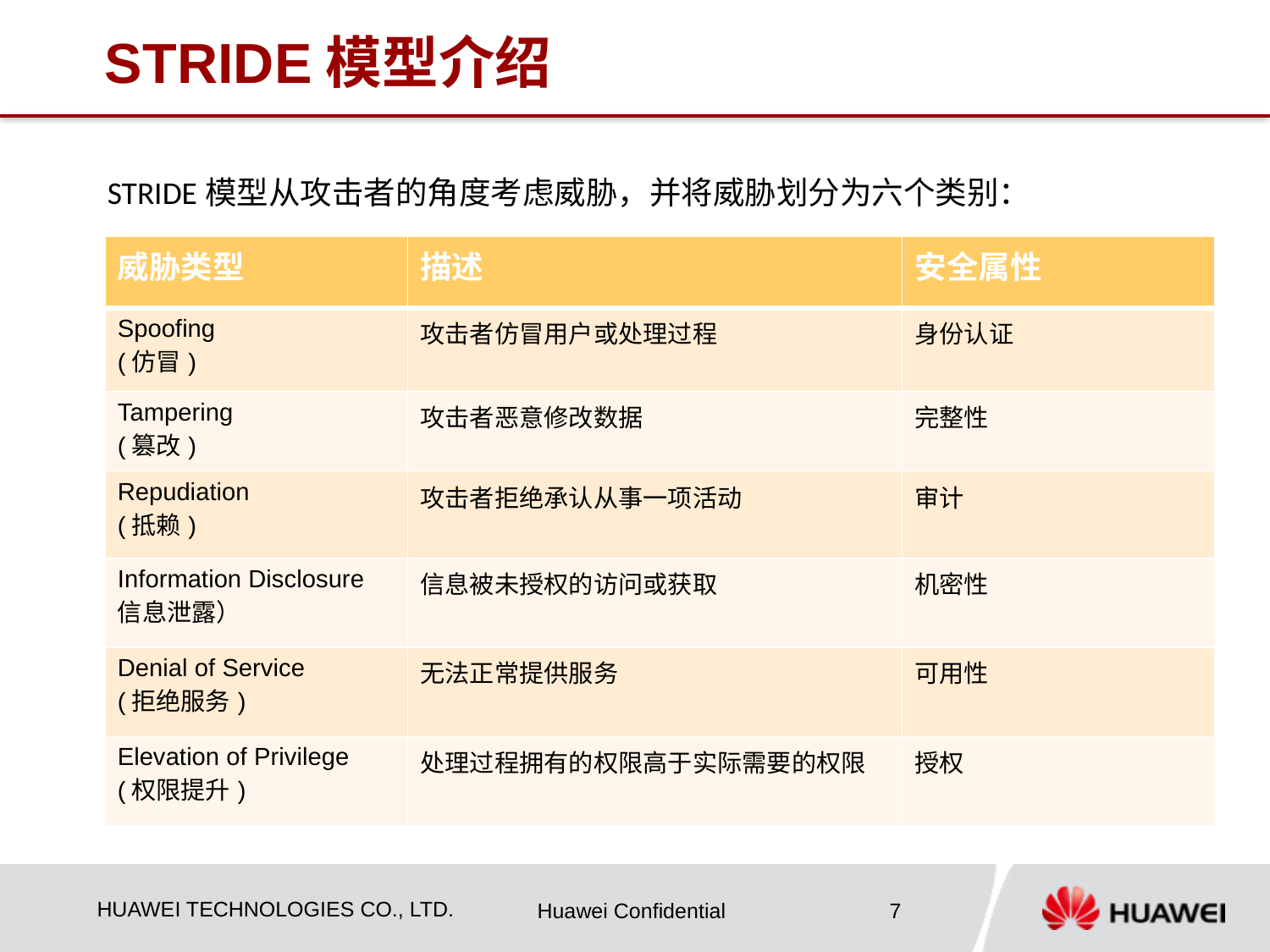

# STRIDE模型介绍
STRIDE模型从攻击者的角度考虑威胁，并将威胁划分为六个类别：
| 威胁类型 | 描述 | 安全属性 |
| --- | --- | --- |
| Spoofing (仿冒) | 攻击者仿冒用户或处理过程 | 身份认证 |
| Tampering (篡改) | 攻击者恶意修改数据 | 完整性 |
| Repudiation (抵赖) | 攻击者拒绝承认从事一项活动 | 审计 |
| Information Disclosure 信息泄露） | 信息被未授权的访问或获取 | 机密性 |
| Denial of Service (拒绝服务) | 无法正常提供服务 | 可用性 |
| Elevation of Privilege (权限提升) | 处理过程拥有的权限高于实际需要的权限 | 授权 |